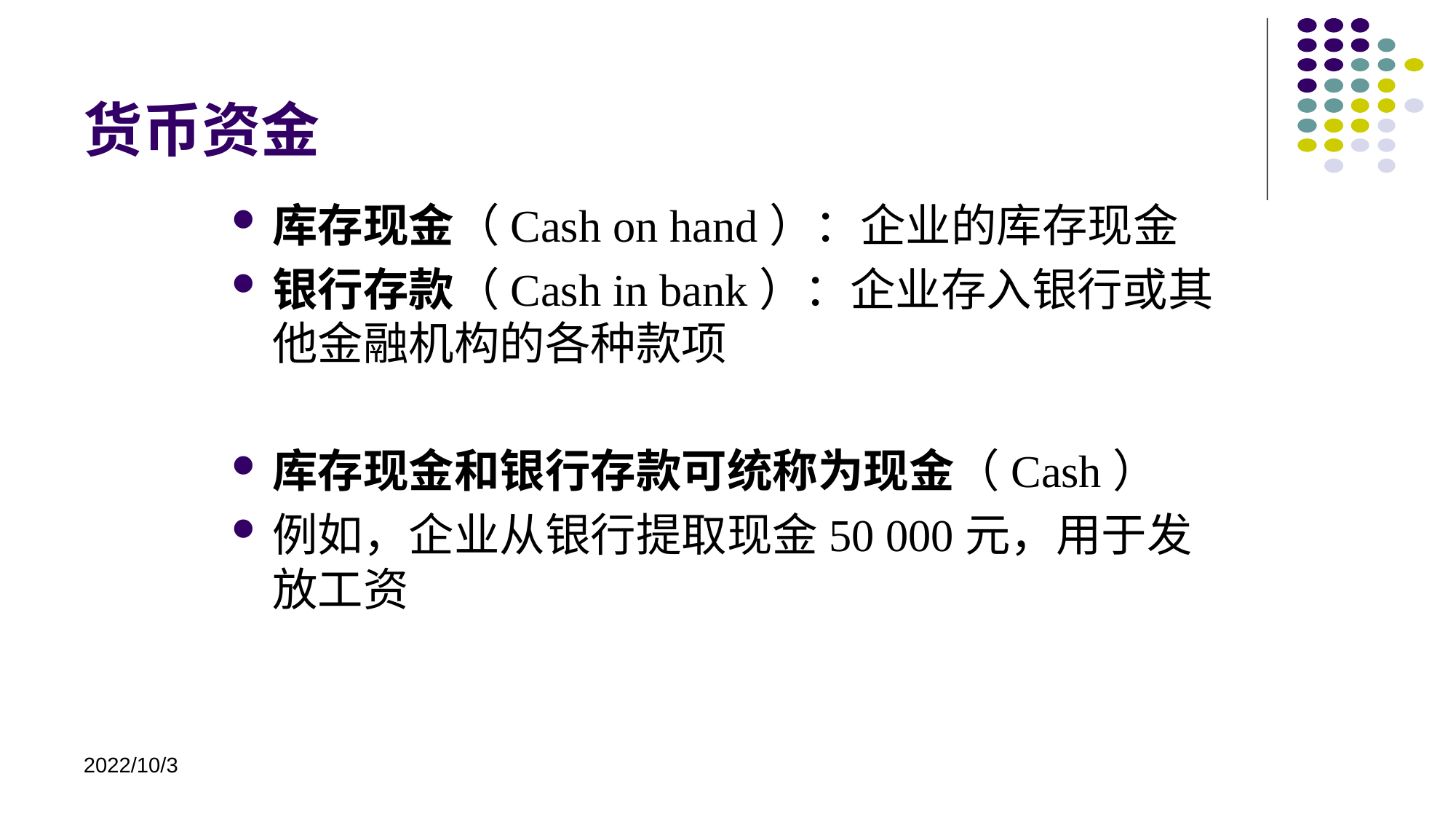

# 货币资金
库存现金（Cash on hand）：企业的库存现金
银行存款（Cash in bank）：企业存入银行或其他金融机构的各种款项

库存现金和银行存款可统称为现金（Cash）
例如，企业从银行提取现金50 000元，用于发放工资

2022/10/3